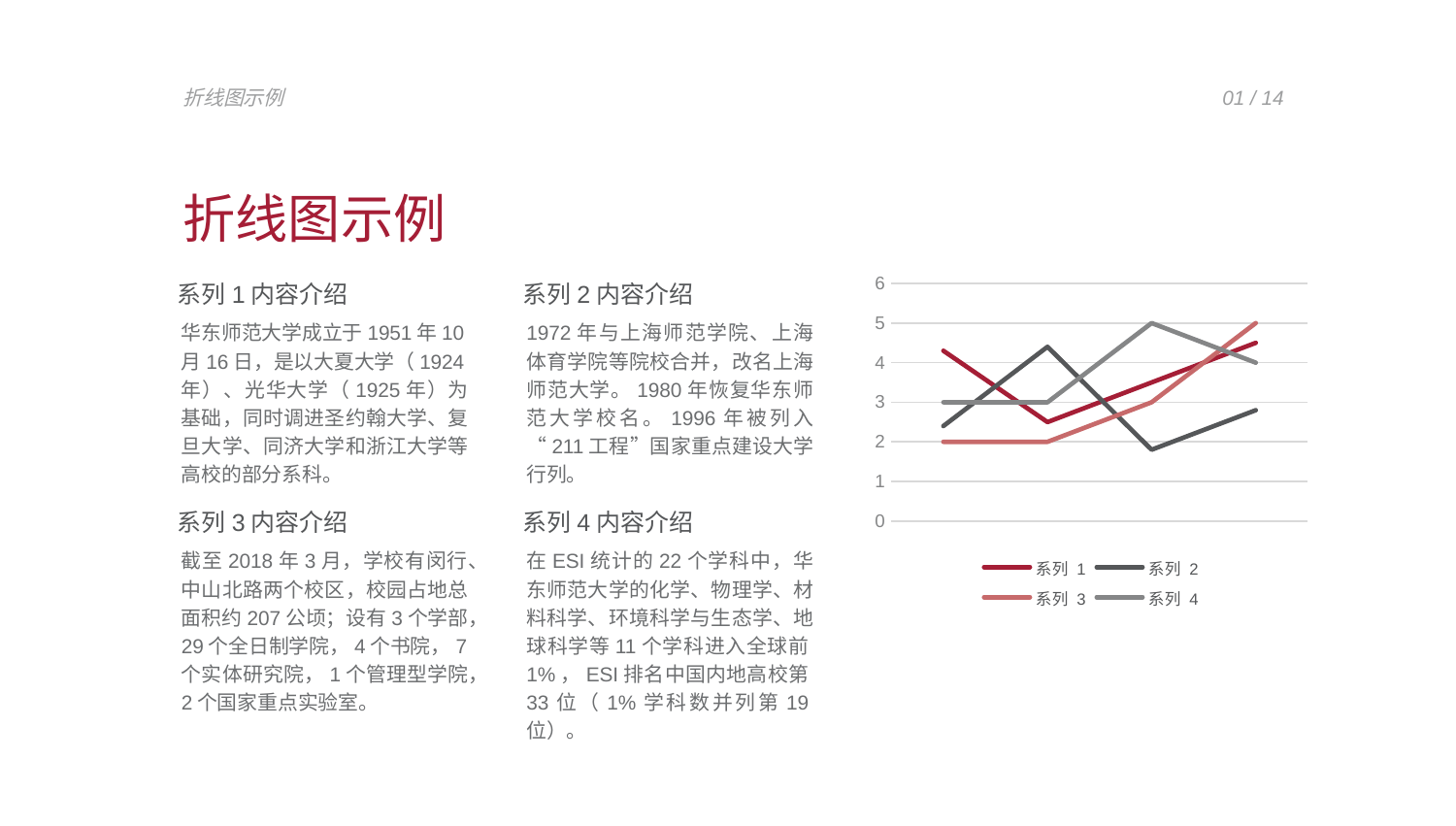

折线图示例
01 / 14
折线图示例

### Chart

| Category | 系列 1 | 系列 2 | 系列 3 | 系列 4 |
|---|---|---|---|---|
| 类别 1 | 4.3 | 2.4 | 2.0 | 3.0 |
| 类别 2 | 2.5 | 4.4 | 2.0 | 3.0 |
| 类别 3 | 3.5 | 1.8 | 3.0 | 5.0 |
| 类别 4 | 4.5 | 2.8 | 5.0 | 4.0 |
系列1内容介绍
系列2内容介绍
华东师范大学成立于1951年10月16日，是以大夏大学（1924年）、光华大学（1925年）为基础，同时调进圣约翰大学、复旦大学、同济大学和浙江大学等高校的部分系科。
1972年与上海师范学院、上海体育学院等院校合并，改名上海师范大学。1980年恢复华东师范大学校名。1996年被列入“211工程”国家重点建设大学行列。
系列3内容介绍
系列4内容介绍
截至2018年3月，学校有闵行、中山北路两个校区，校园占地总面积约207公顷；设有3个学部，29个全日制学院，4个书院，7个实体研究院，1个管理型学院，2个国家重点实验室。
在ESI统计的22个学科中，华东师范大学的化学、物理学、材料科学、环境科学与生态学、地球科学等11个学科进入全球前1%，ESI排名中国内地高校第33位（1%学科数并列第19位）。